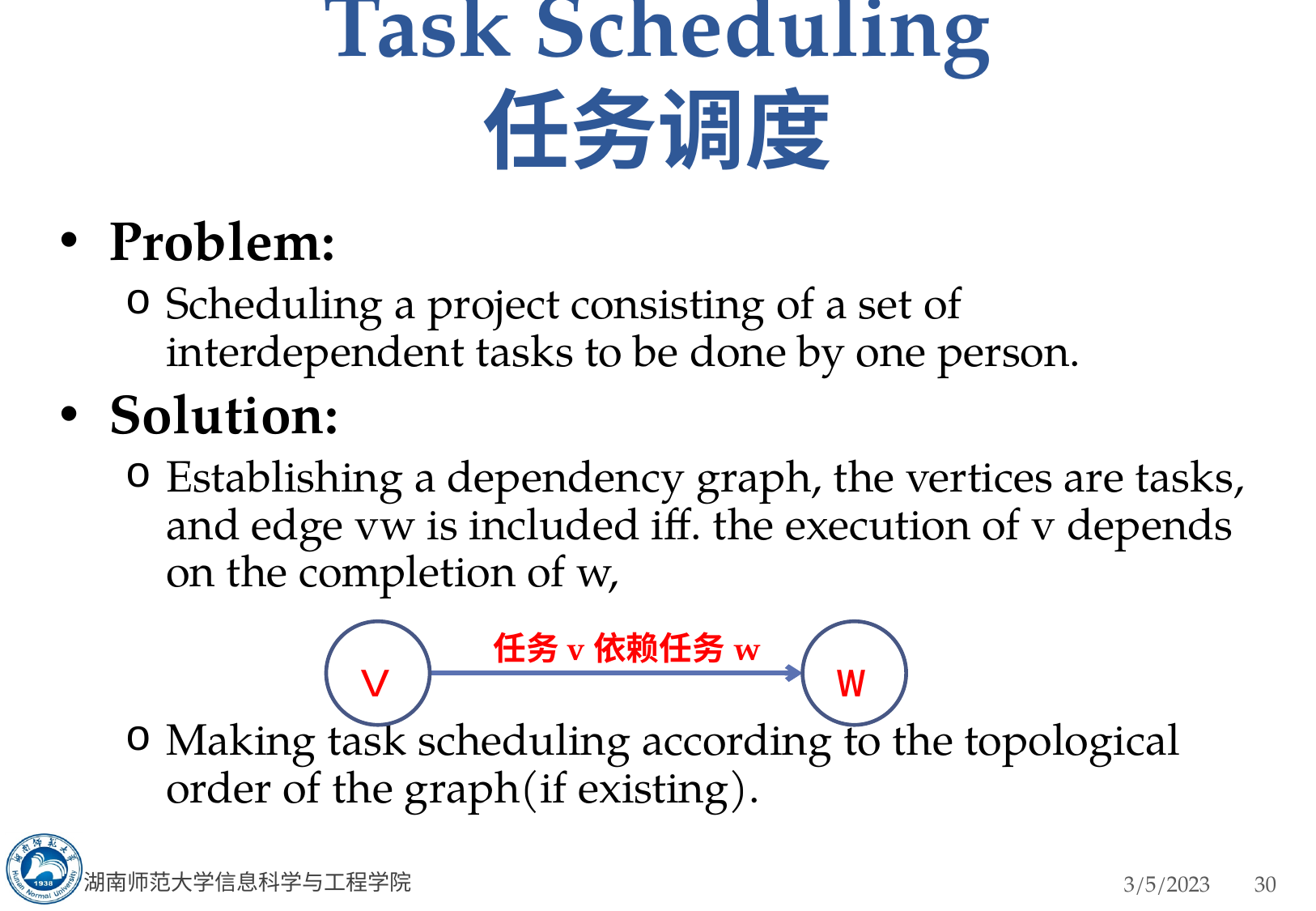

# Task Scheduling 任务调度
Problem:
Scheduling a project consisting of a set of interdependent tasks to be done by one person.
Solution:
Establishing a dependency graph, the vertices are tasks, and edge vw is included iff. the execution of v depends on the completion of w,

Making task scheduling according to the topological order of the graph(if existing).
v
任务v依赖任务w
w
湖南师范大学信息科学与工程学院
3/5/2023
30